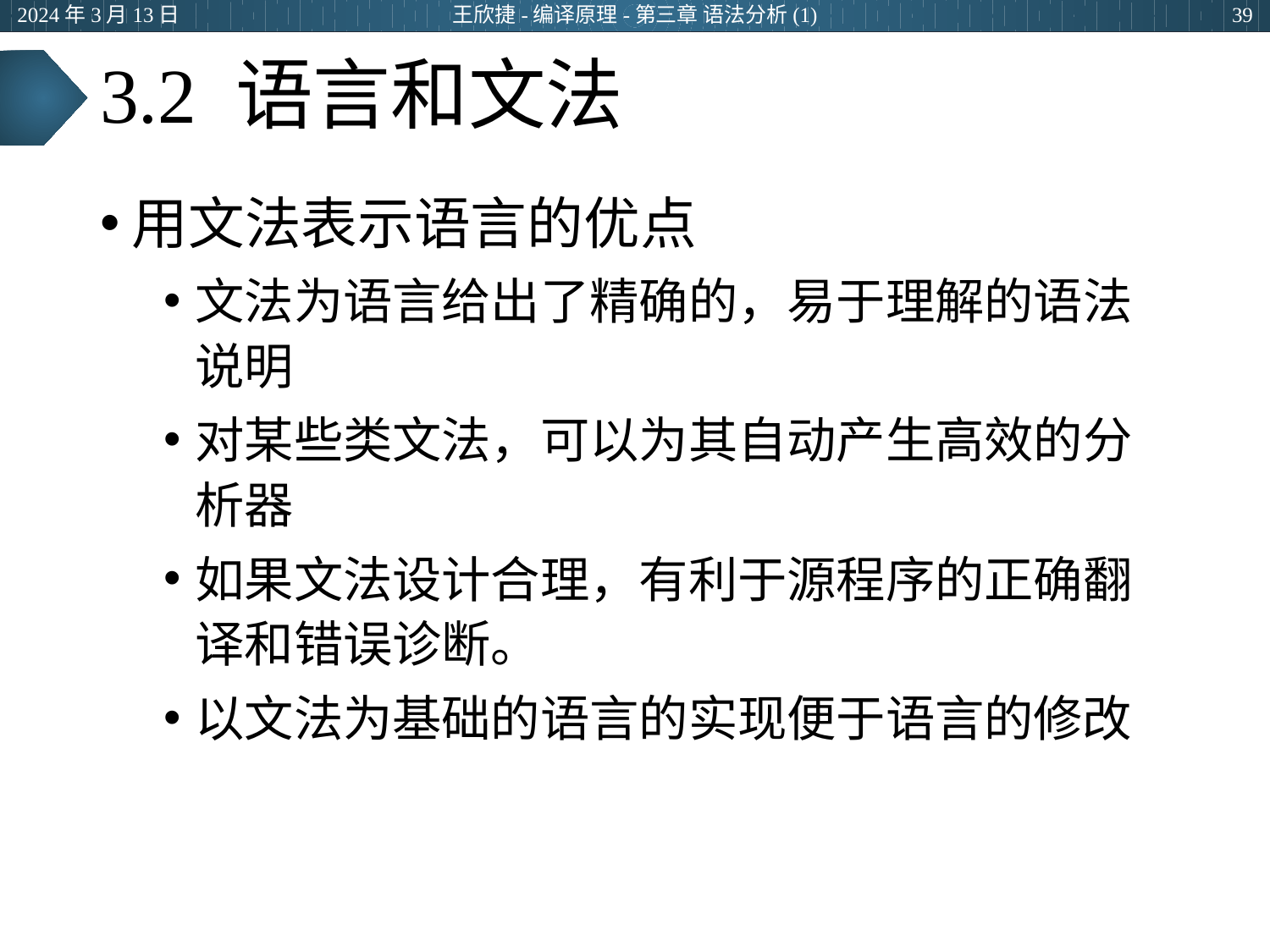

2024年3月13日
王欣捷-编译原理-第三章 语法分析(1)
39
# 3.2 语言和文法
用文法表示语言的优点
文法为语言给出了精确的，易于理解的语法说明
对某些类文法，可以为其自动产生高效的分析器
如果文法设计合理，有利于源程序的正确翻译和错误诊断。
以文法为基础的语言的实现便于语言的修改